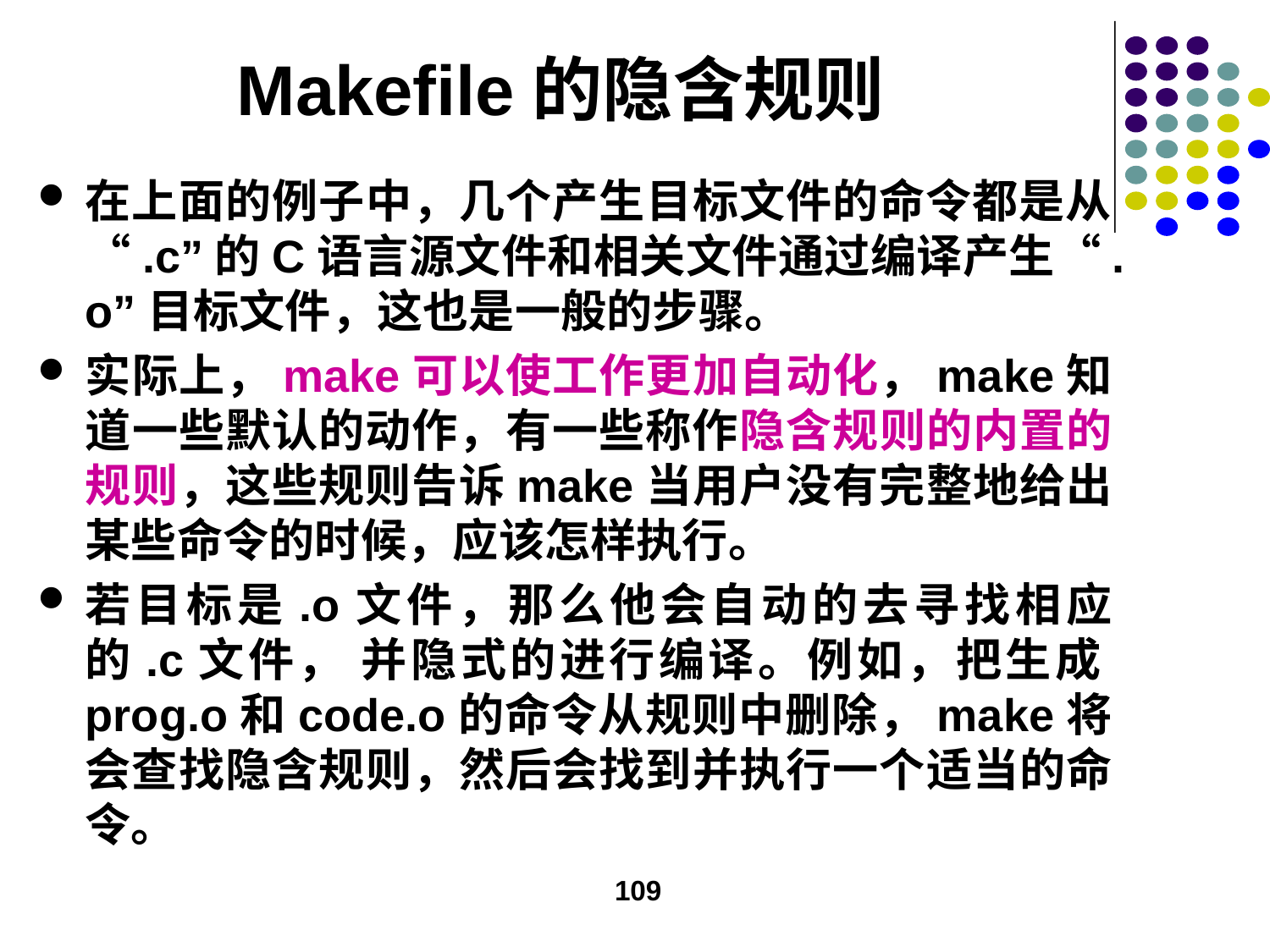

# Makefile的隐含规则
在上面的例子中，几个产生目标文件的命令都是从“.c”的C语言源文件和相关文件通过编译产生“.o”目标文件，这也是一般的步骤。
实际上，make可以使工作更加自动化，make知道一些默认的动作，有一些称作隐含规则的内置的规则，这些规则告诉make当用户没有完整地给出某些命令的时候，应该怎样执行。
若目标是.o文件，那么他会自动的去寻找相应的.c文件， 并隐式的进行编译。例如，把生成prog.o和code.o的命令从规则中删除，make将会查找隐含规则，然后会找到并执行一个适当的命令。
109